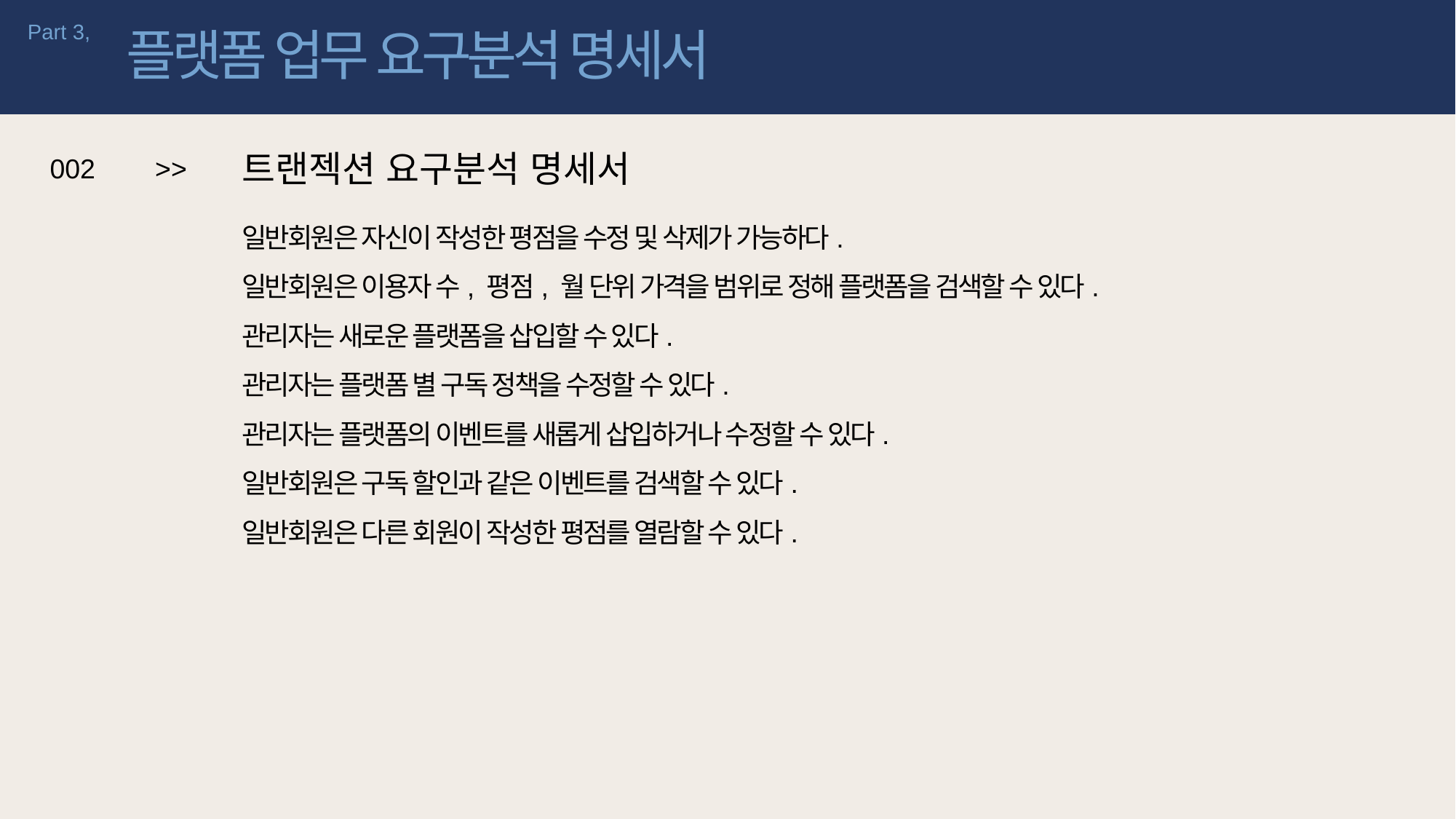

Part 3,
플랫폼 업무 요구분석 명세서
트랜젝션 요구분석 명세서
002
>>
일반회원은 자신이 작성한 평점을 수정 및 삭제가 가능하다.
일반회원은 이용자 수, 평점, 월 단위 가격을 범위로 정해 플랫폼을 검색할 수 있다.
관리자는 새로운 플랫폼을 삽입할 수 있다.
관리자는 플랫폼 별 구독 정책을 수정할 수 있다.
관리자는 플랫폼의 이벤트를 새롭게 삽입하거나 수정할 수 있다.
일반회원은 구독 할인과 같은 이벤트를 검색할 수 있다.
일반회원은 다른 회원이 작성한 평점를 열람할 수 있다.